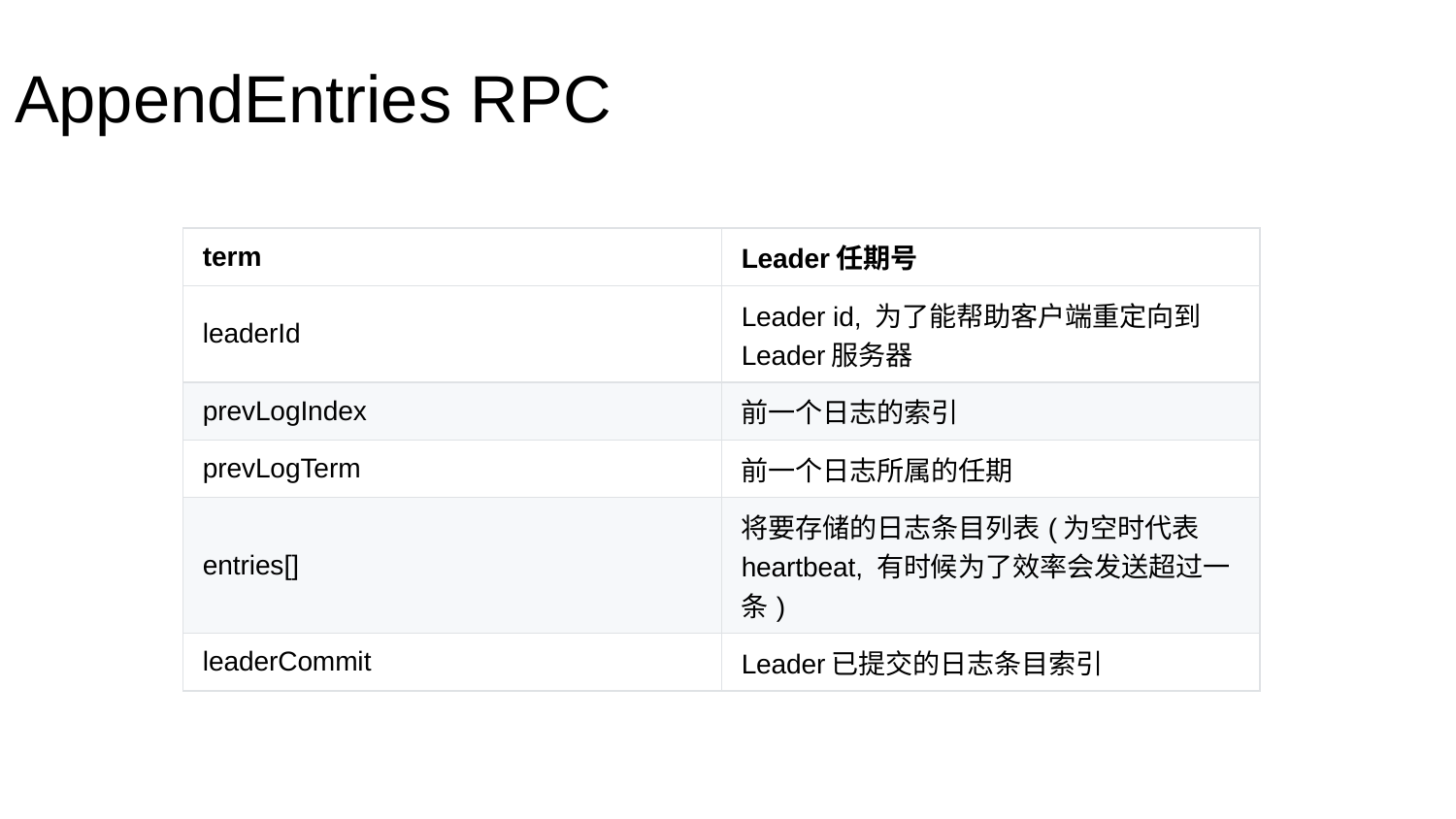

AppendEntries RPC
| term | Leader任期号 |
| --- | --- |
| leaderId | Leader id, 为了能帮助客户端重定向到Leader服务器 |
| prevLogIndex | 前一个日志的索引 |
| prevLogTerm | 前一个日志所属的任期 |
| entries[] | 将要存储的日志条目列表(为空时代表heartbeat, 有时候为了效率会发送超过一条) |
| leaderCommit | Leader已提交的日志条目索引 |